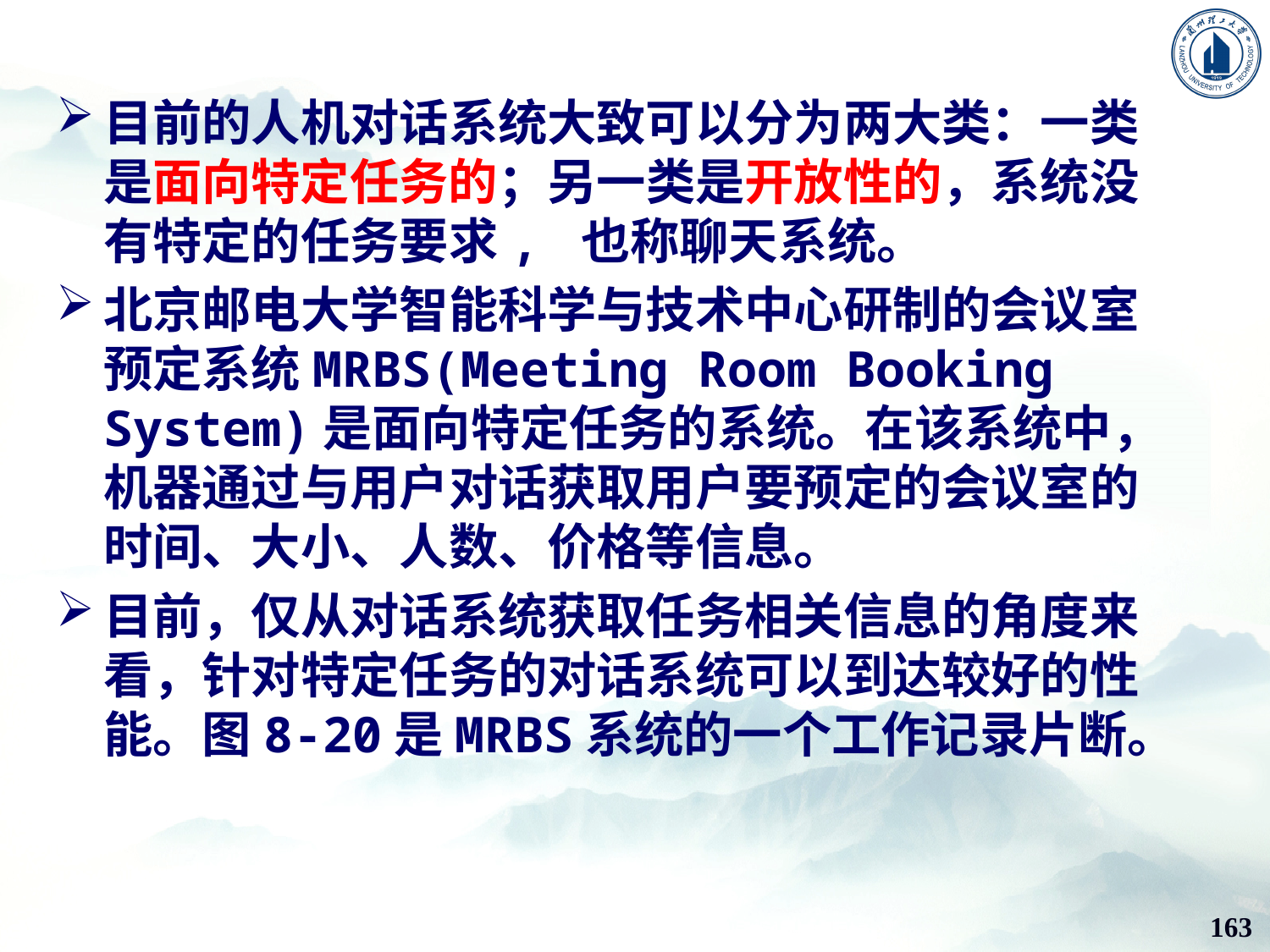

目前的人机对话系统大致可以分为两大类：一类是面向特定任务的；另一类是开放性的，系统没有特定的任务要求, 也称聊天系统。
北京邮电大学智能科学与技术中心研制的会议室预定系统MRBS(Meeting Room Booking System)是面向特定任务的系统。在该系统中，机器通过与用户对话获取用户要预定的会议室的时间、大小、人数、价格等信息。
目前，仅从对话系统获取任务相关信息的角度来看，针对特定任务的对话系统可以到达较好的性能。图8-20是MRBS系统的一个工作记录片断。

163